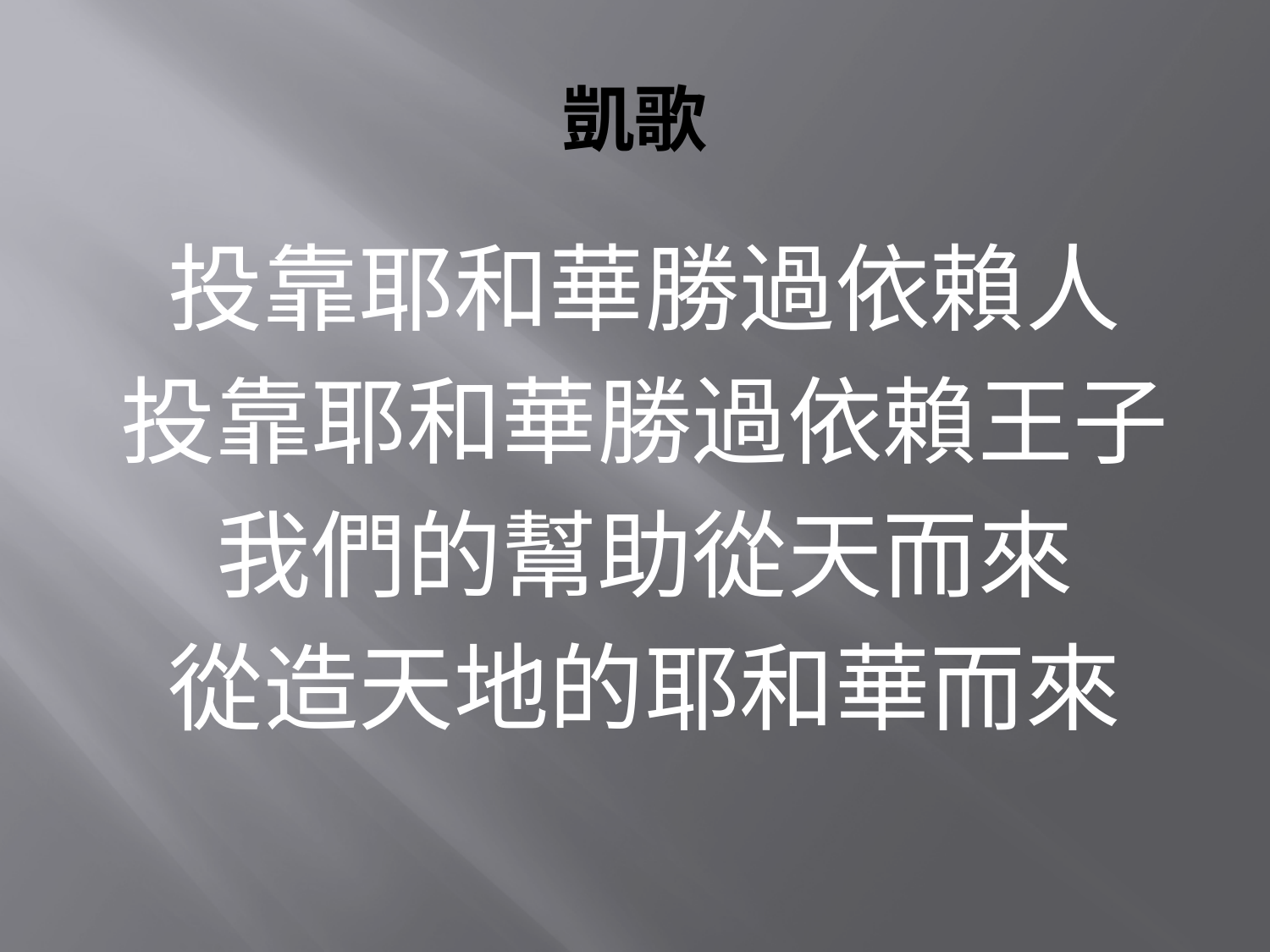

# 凱歌
投靠耶和華勝過依賴人
投靠耶和華勝過依賴王子
我們的幫助從天而來
從造天地的耶和華而來